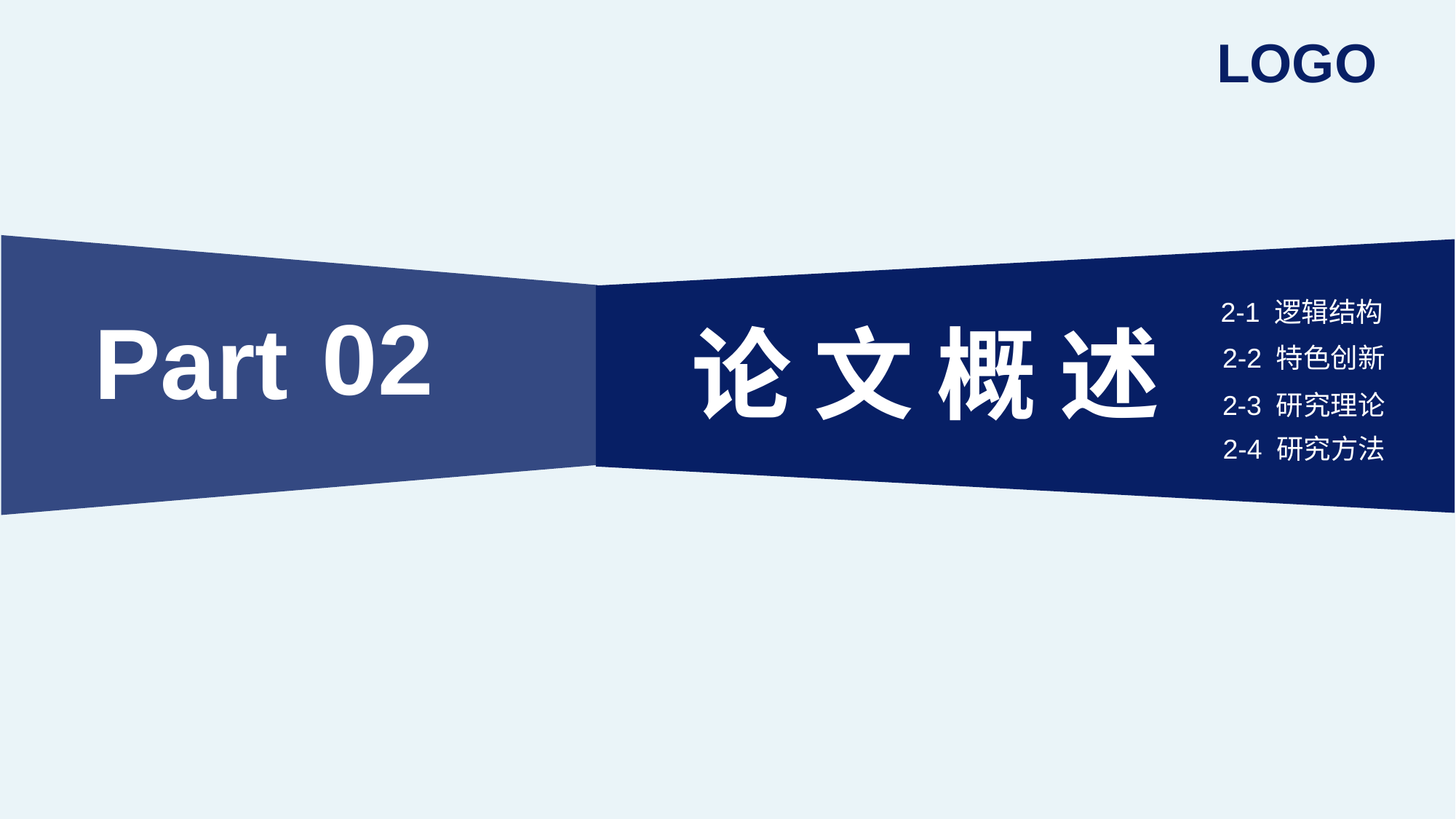

LOGO
02
2-1 逻辑结构
2-2 特色创新
2-3 研究理论
2-4 研究方法
Part
论 文 概 述